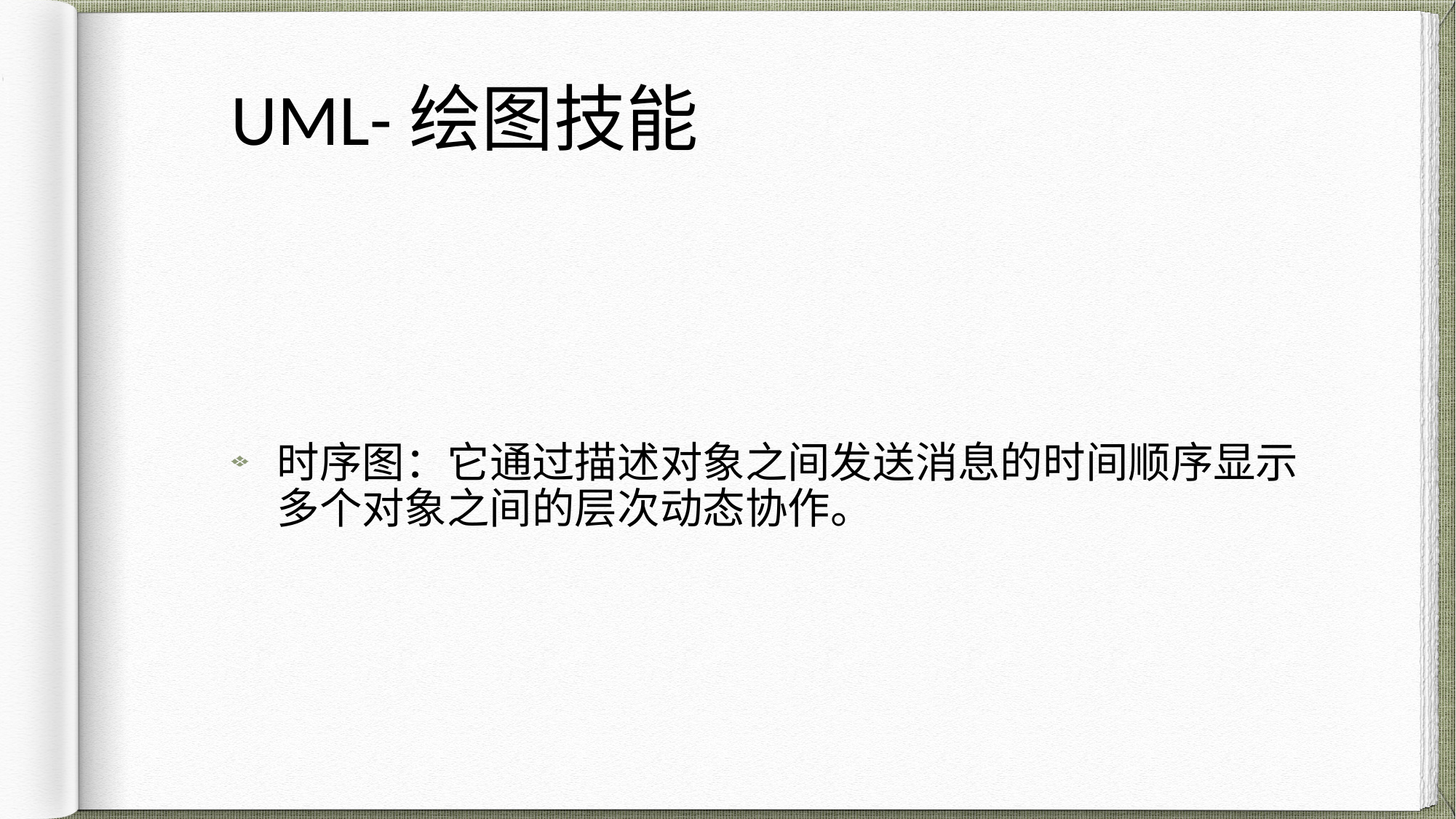

# UML-绘图技能
时序图：它通过描述对象之间发送消息的时间顺序显示多个对象之间的层次动态协作。